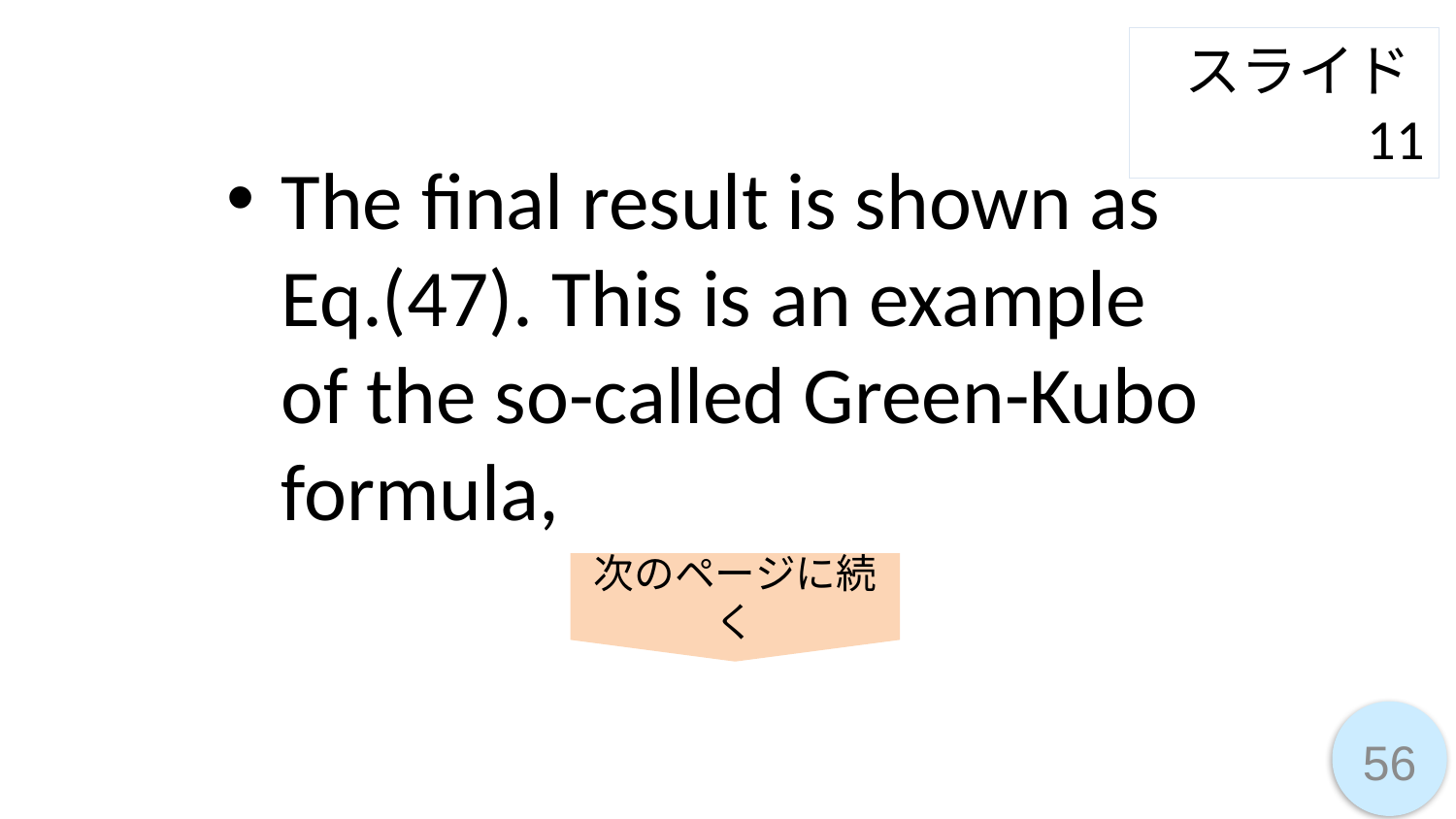

スライド11
The final result is shown as Eq.(47). This is an example of the so-called Green-Kubo formula,
次のページに続く
56